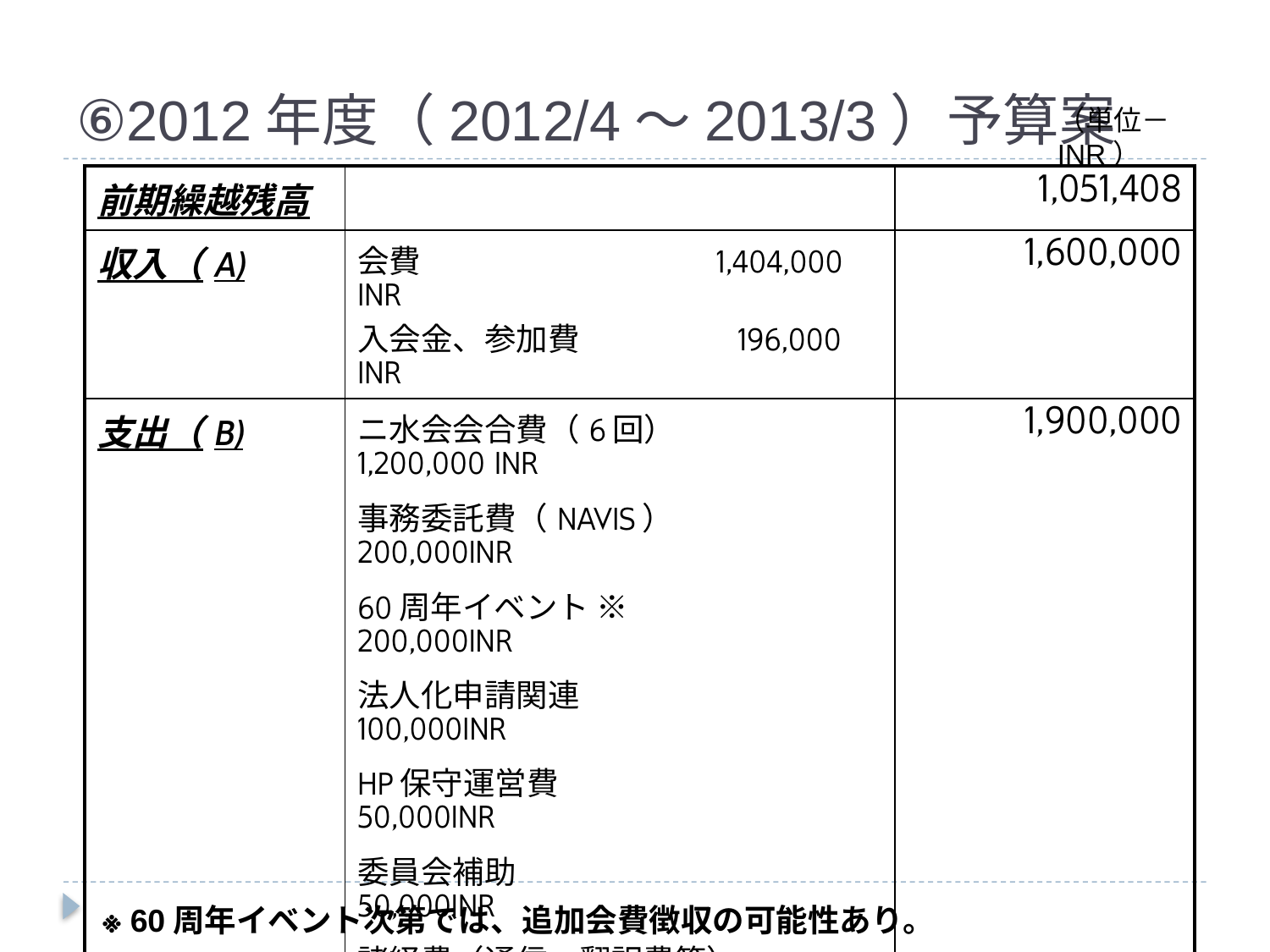

# ⑥2012年度（2012/4～2013/3）予算案
（単位－INR）
| 前期繰越残高 |  | 1,051,408 |
| --- | --- | --- |
| 収入（A) | 会費 　　　1,404,000 INR 入会金、参加費 　 　　 196,000 INR | 1,600,000 |
| 支出（B) | ニ水会会合費（6回）　　 1,200,000 INR 事務委託費（NAVIS）　　　 200,000INR 60周年イベント ※　　　　　200,000INR 法人化申請関連　　　　　 100,000INR HP保守運営費　　　　　　　　50,000INR 委員会補助　　　　　　　　　 50,000INR 諸経費（通信・翻訳費等） 50,000INR 予備費　　　　　　　　　　　　 50,000INR | 1,900,000 |
| 収支（A-B) |  | △300,000 |
| 次期繰越残高 |  | 751,408 |
※ 60周年イベント次第では、追加会費徴収の可能性あり。